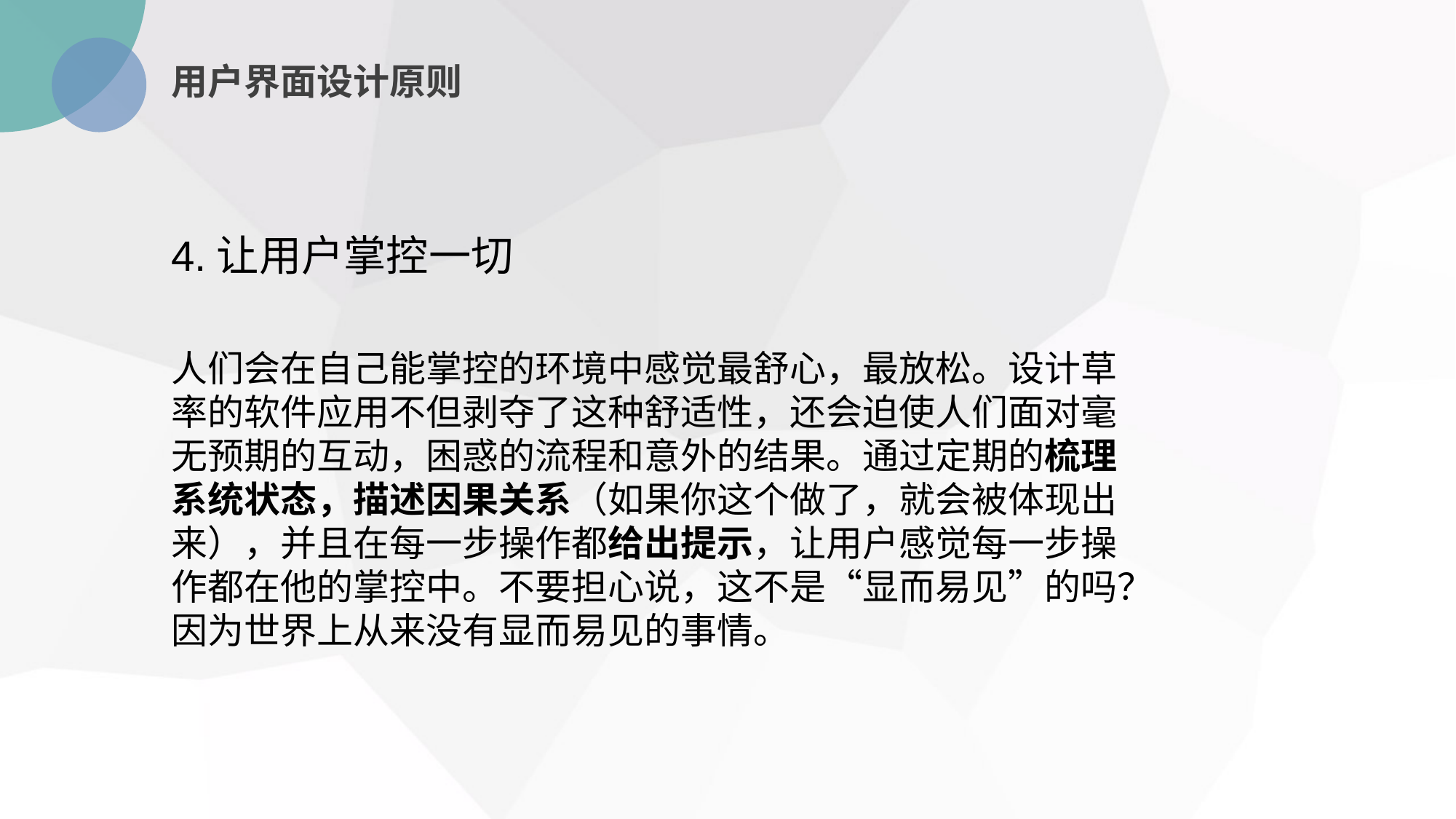

用户界面设计原则
4.让用户掌控一切

人们会在自己能掌控的环境中感觉最舒心，最放松。设计草率的软件应用不但剥夺了这种舒适性，还会迫使人们面对毫无预期的互动，困惑的流程和意外的结果。通过定期的梳理系统状态，描述因果关系（如果你这个做了，就会被体现出来），并且在每一步操作都给出提示，让用户感觉每一步操作都在他的掌控中。不要担心说，这不是“显而易见”的吗？因为世界上从来没有显而易见的事情。